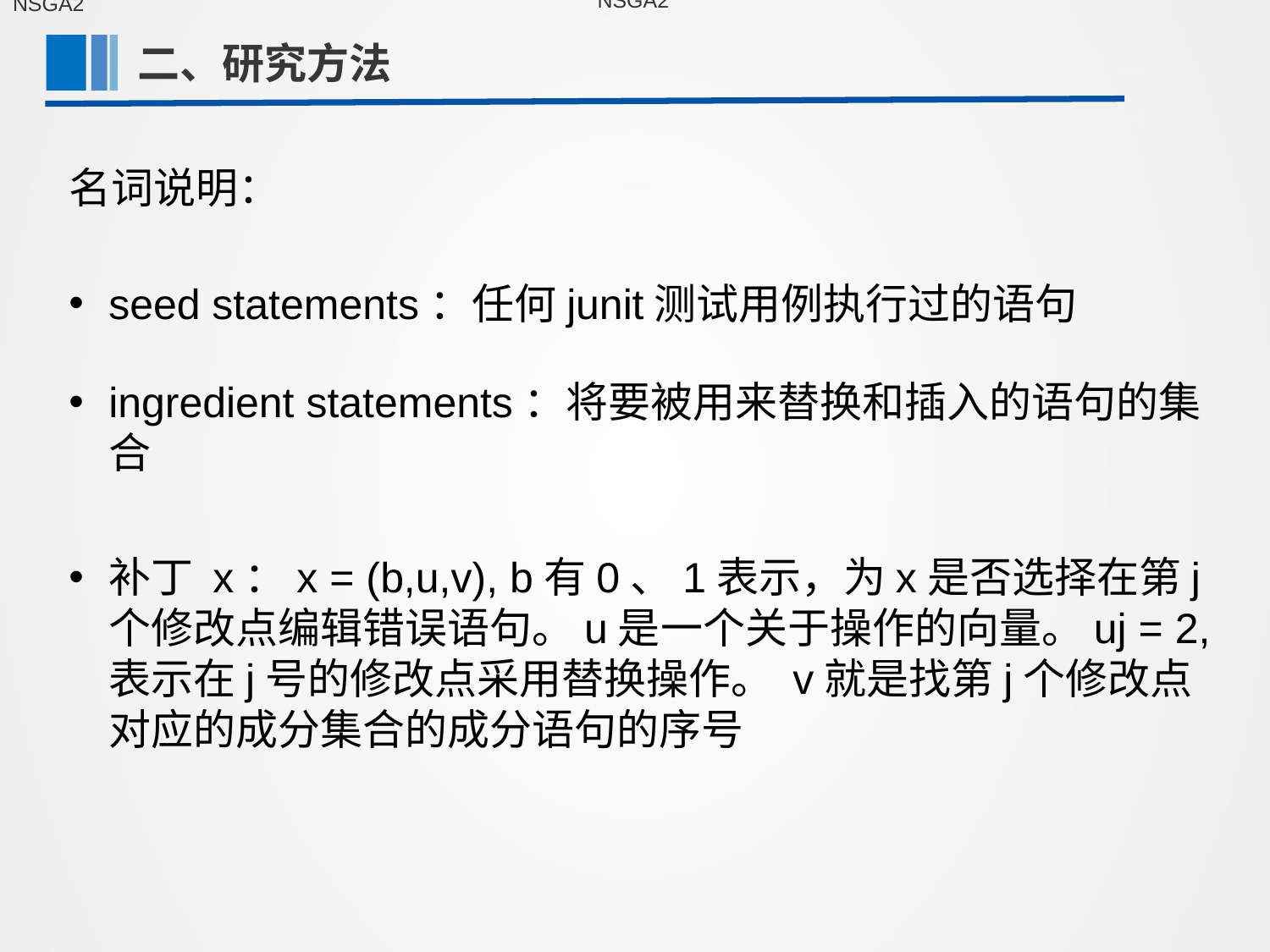

NSGA2
NSGA2
二、研究方法

第一部分
名词说明：
seed statements：任何junit测试用例执行过的语句
ingredient statements：将要被用来替换和插入的语句的集合
补丁 x：x = (b,u,v), b有0、1表示，为x是否选择在第j个修改点编辑错误语句。u是一个关于操作的向量。uj = 2,表示在j号的修改点采用替换操作。 v就是找第j个修改点对应的成分集合的成分语句的序号